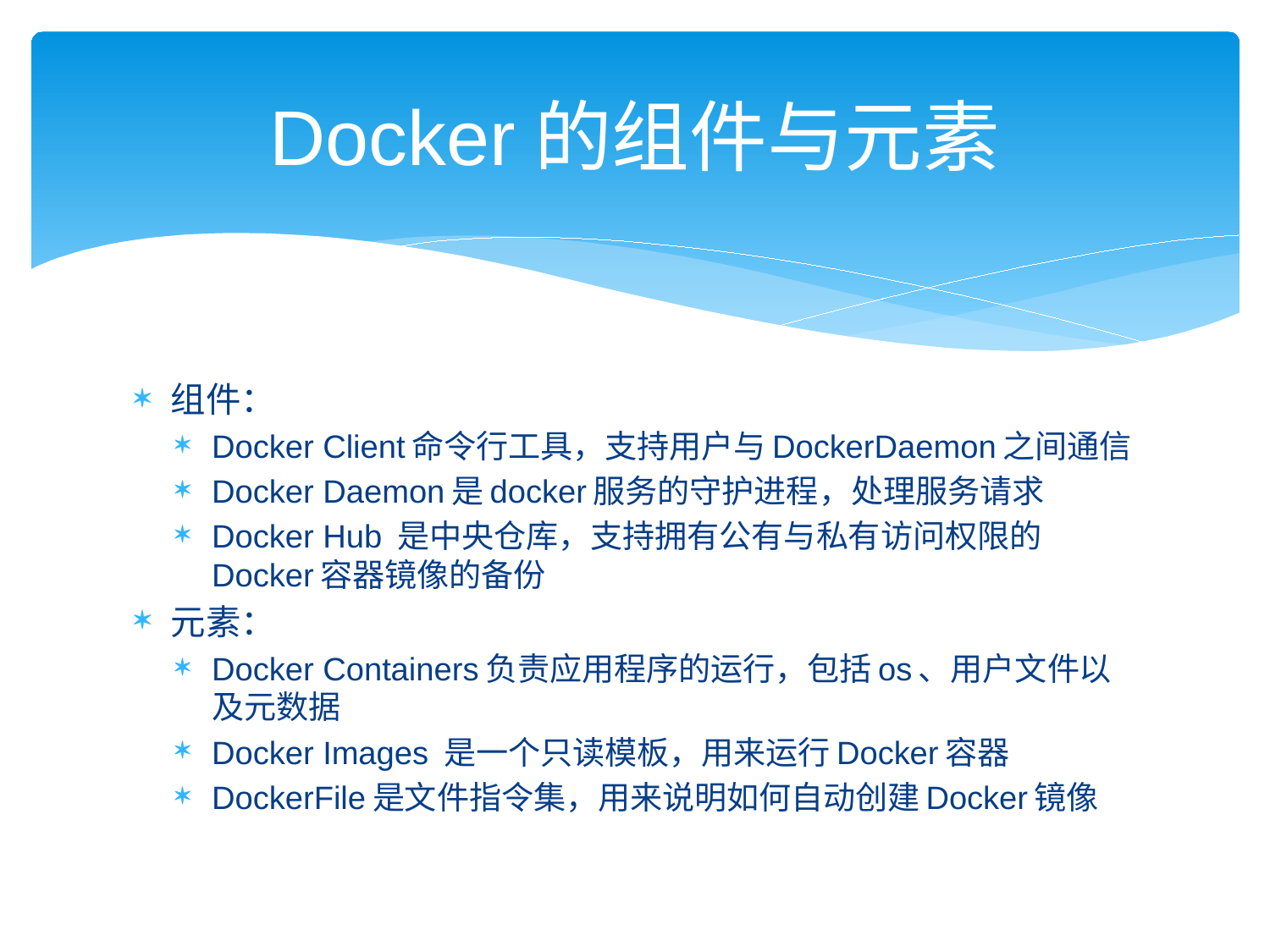

# Docker的组件与元素
组件：
Docker Client命令行工具，支持用户与DockerDaemon之间通信
Docker Daemon是docker服务的守护进程，处理服务请求
Docker Hub 是中央仓库，支持拥有公有与私有访问权限的Docker容器镜像的备份
元素：
Docker Containers负责应用程序的运行，包括os、用户文件以及元数据
Docker Images 是一个只读模板，用来运行Docker容器
DockerFile是文件指令集，用来说明如何自动创建Docker镜像